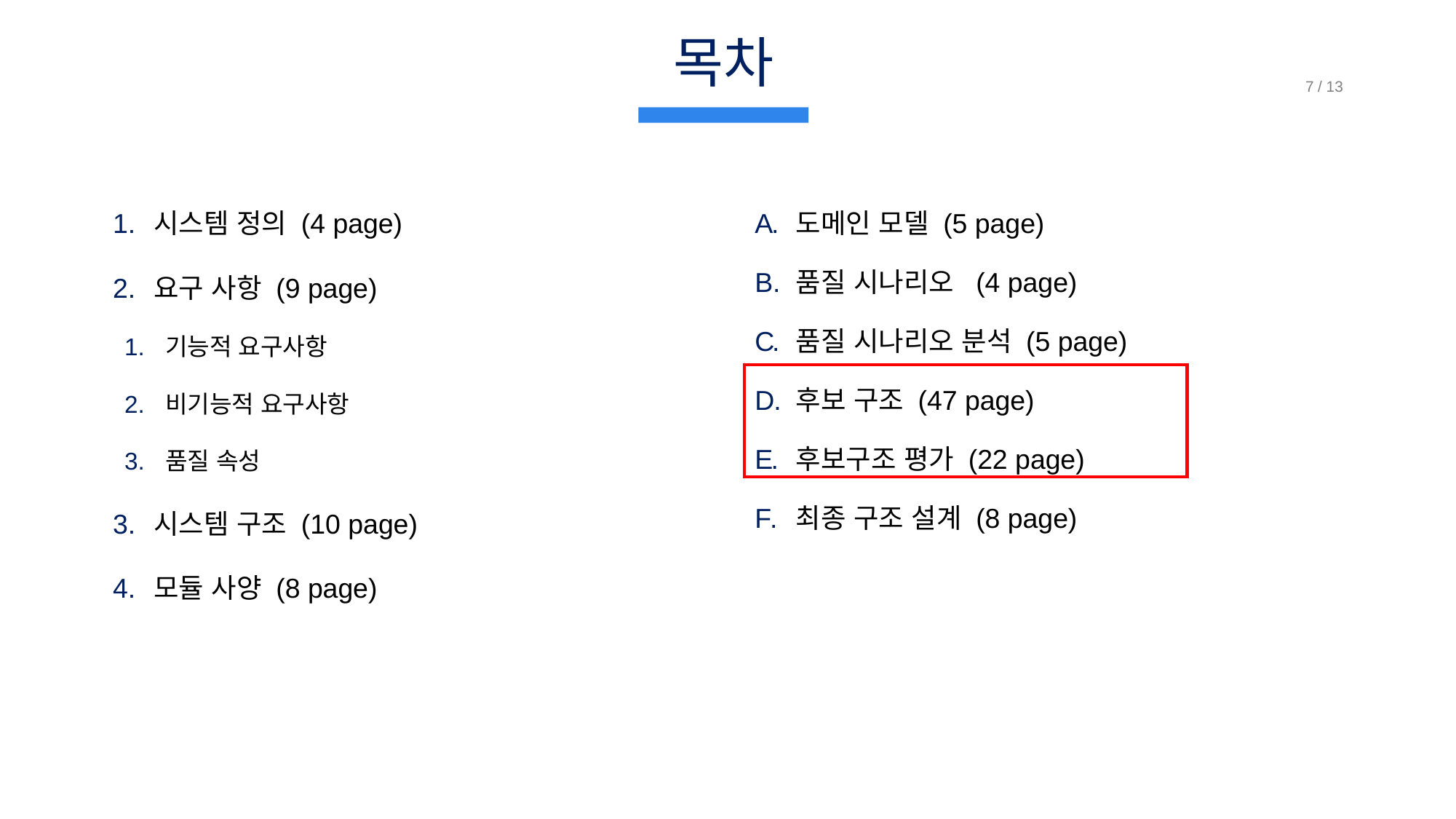

# 목차
시스템 정의 (4 page)
요구 사항 (9 page)
기능적 요구사항
비기능적 요구사항
품질 속성
시스템 구조 (10 page)
모듈 사양 (8 page)
도메인 모델 (5 page)
품질 시나리오  (4 page)
품질 시나리오 분석 (5 page)
후보 구조 (47 page)
후보구조 평가 (22 page)
최종 구조 설계 (8 page)